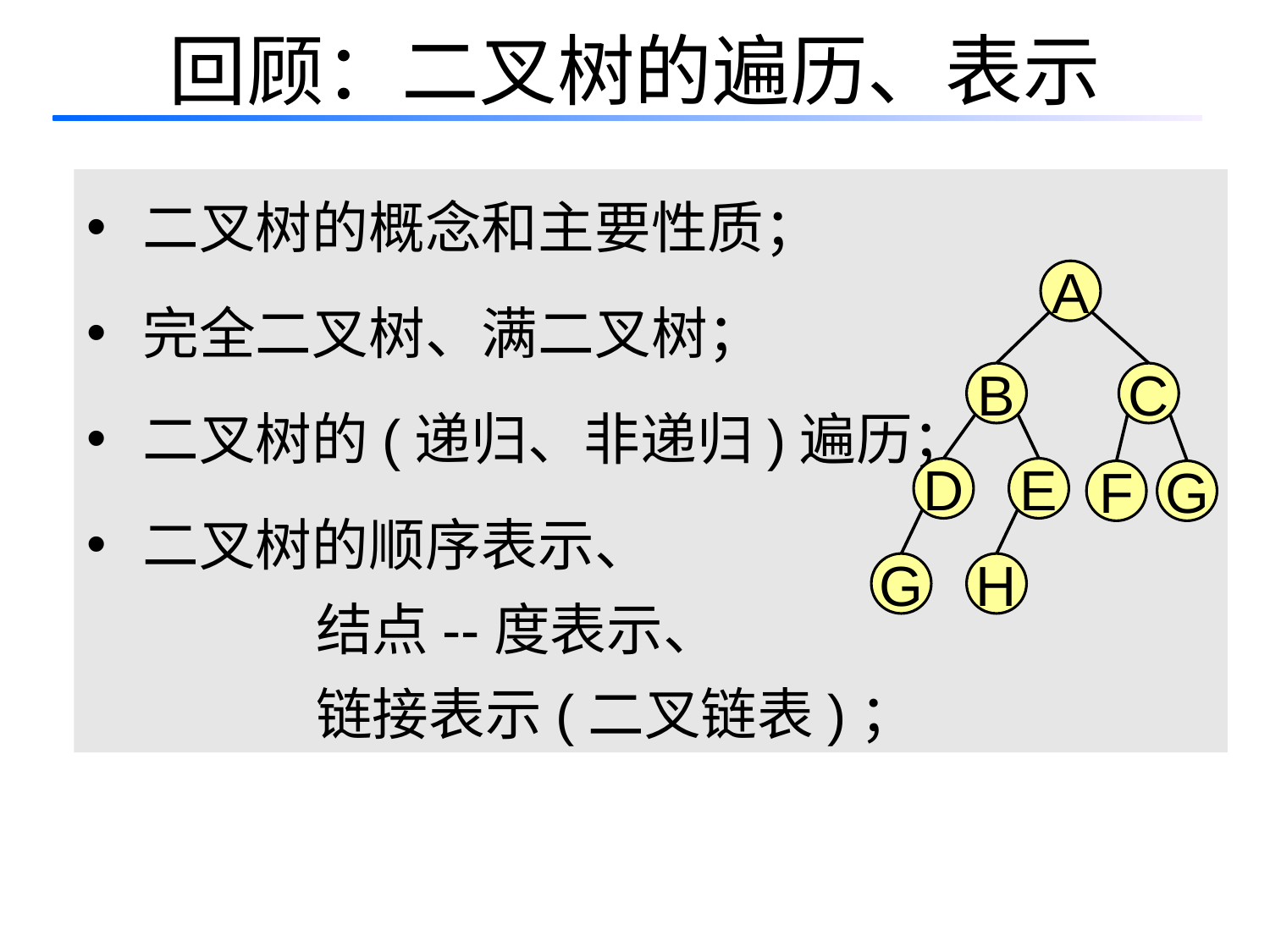

# 回顾：二叉树的遍历、表示

 二叉树的概念和主要性质；
 完全二叉树、满二叉树；
 二叉树的(递归、非递归)遍历；
 二叉树的顺序表示、
                 结点--度表示、
                 链接表示(二叉链表)；
A
B
C
D
E
F
G
G
H